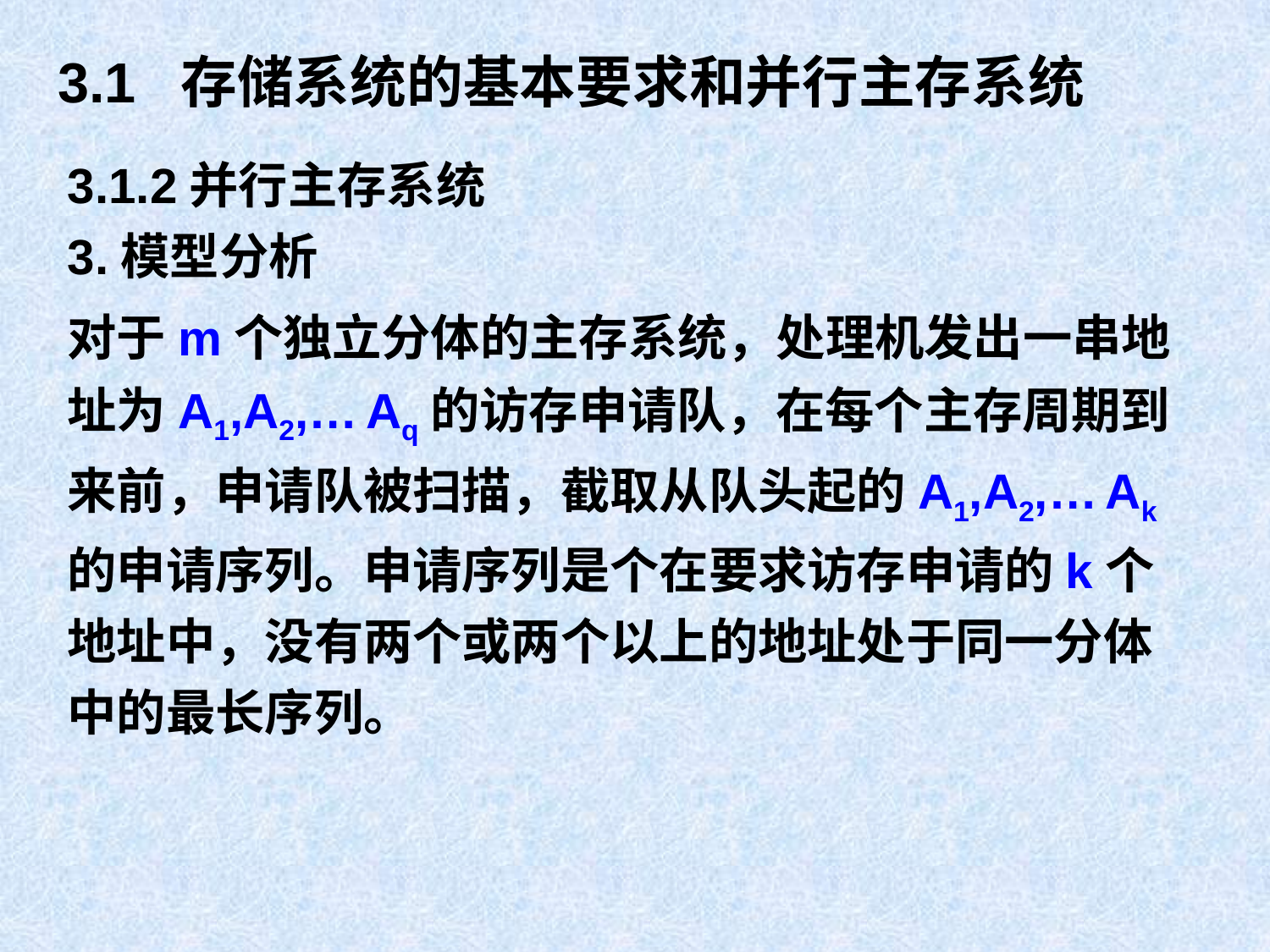

# 3.1  存储系统的基本要求和并行主存系统
3.1.2并行主存系统
3.模型分析
对于m个独立分体的主存系统，处理机发出一串地址为A1,A2,… Aq的访存申请队，在每个主存周期到来前，申请队被扫描，截取从队头起的A1,A2,… Ak的申请序列。申请序列是个在要求访存申请的k个地址中，没有两个或两个以上的地址处于同一分体中的最长序列。